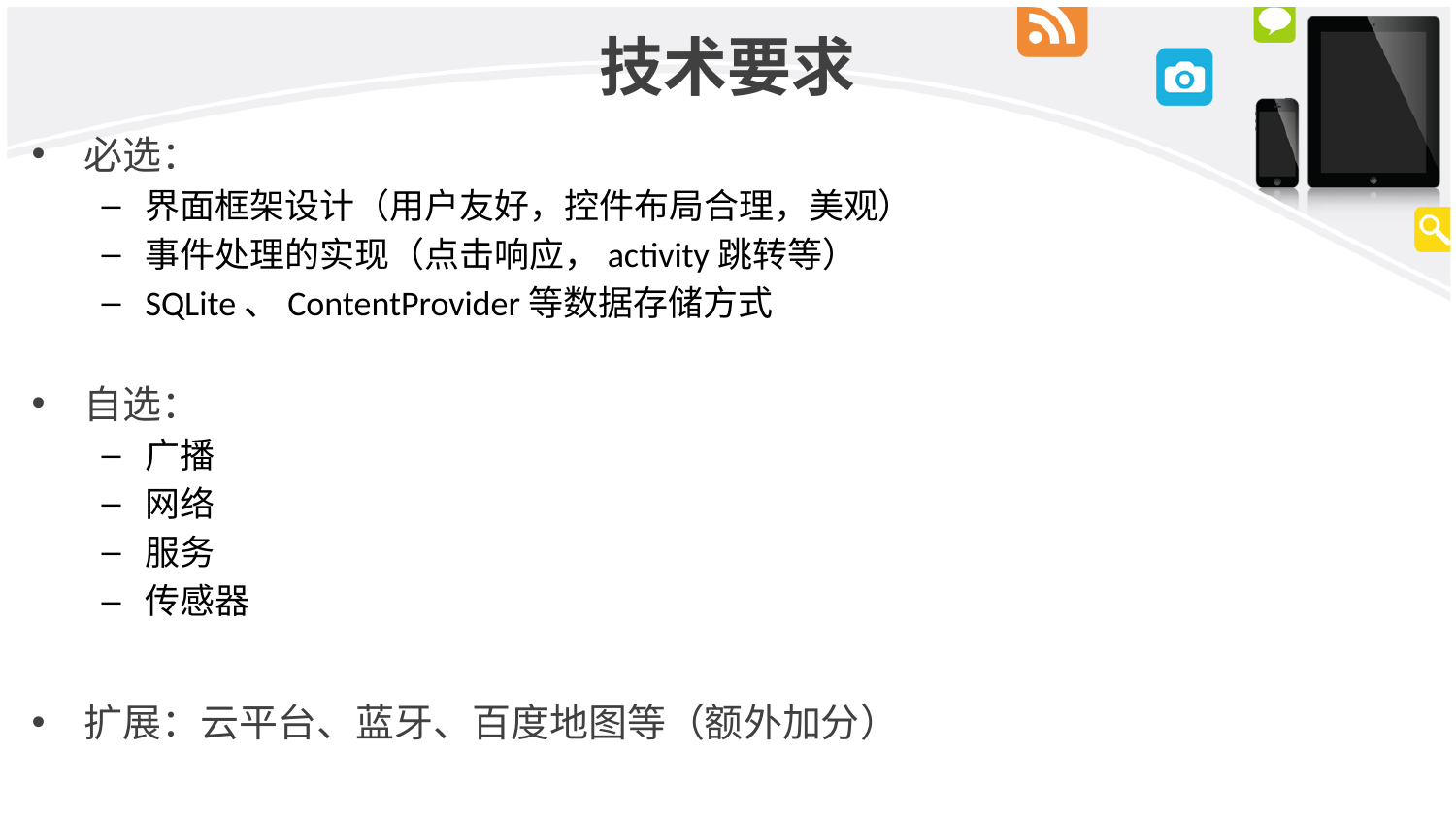

# 技术要求
必选：
界面框架设计（用户友好，控件布局合理，美观）
事件处理的实现（点击响应，activity跳转等）
SQLite、ContentProvider等数据存储方式

自选：
广播
网络
服务
传感器

扩展：云平台、蓝牙、百度地图等（额外加分）